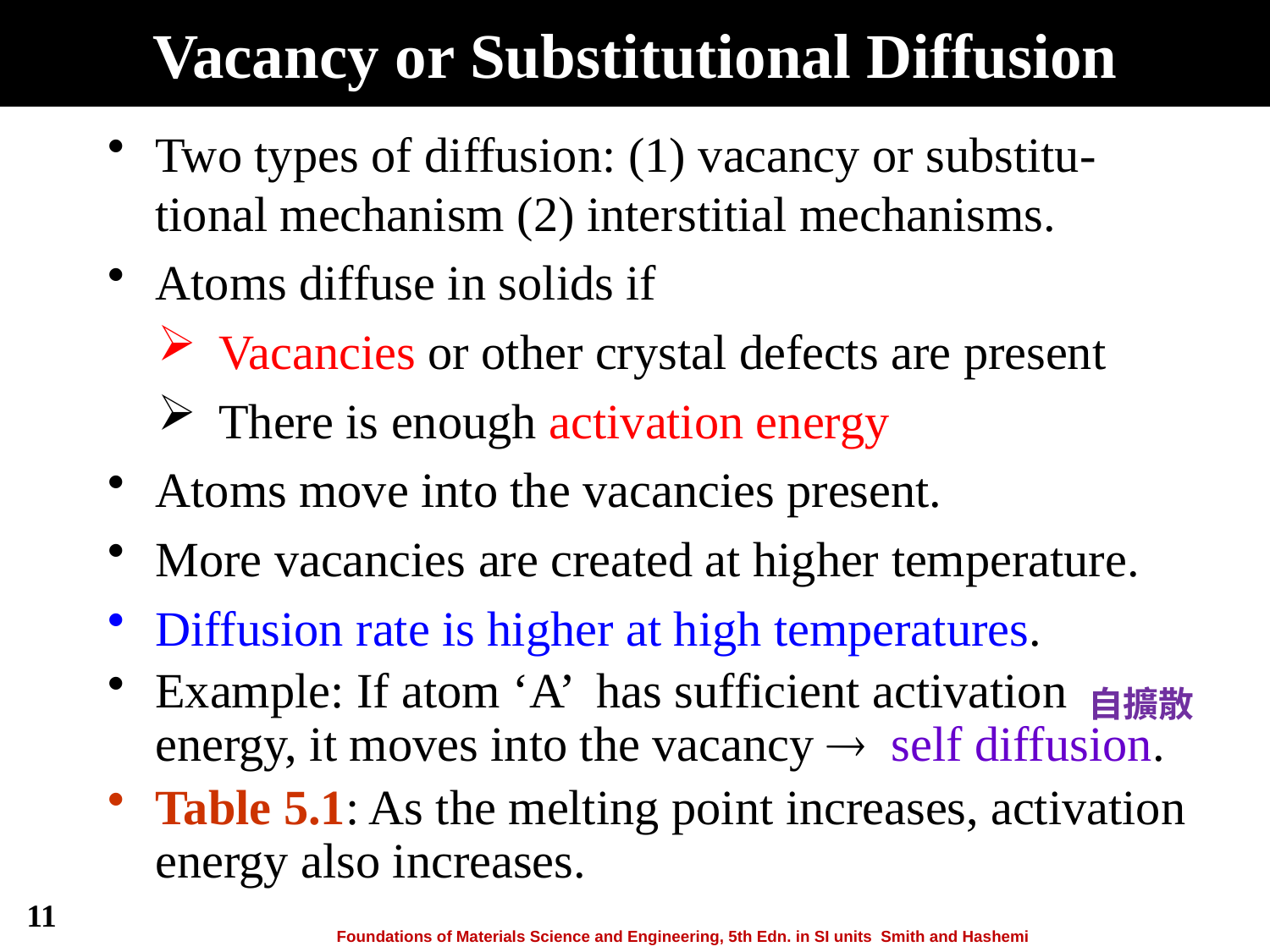

# Vacancy or Substitutional Diffusion
Two types of diffusion: (1) vacancy or substitu-tional mechanism (2) interstitial mechanisms.
Atoms diffuse in solids if
Vacancies or other crystal defects are present
There is enough activation energy
Atoms move into the vacancies present.
More vacancies are created at higher temperature.
Diffusion rate is higher at high temperatures.
Example: If atom ‘A’  has sufficient activation energy, it moves into the vacancy →  self diffusion.
Table 5.1: As the melting point increases, activation energy also increases.
自擴散
11